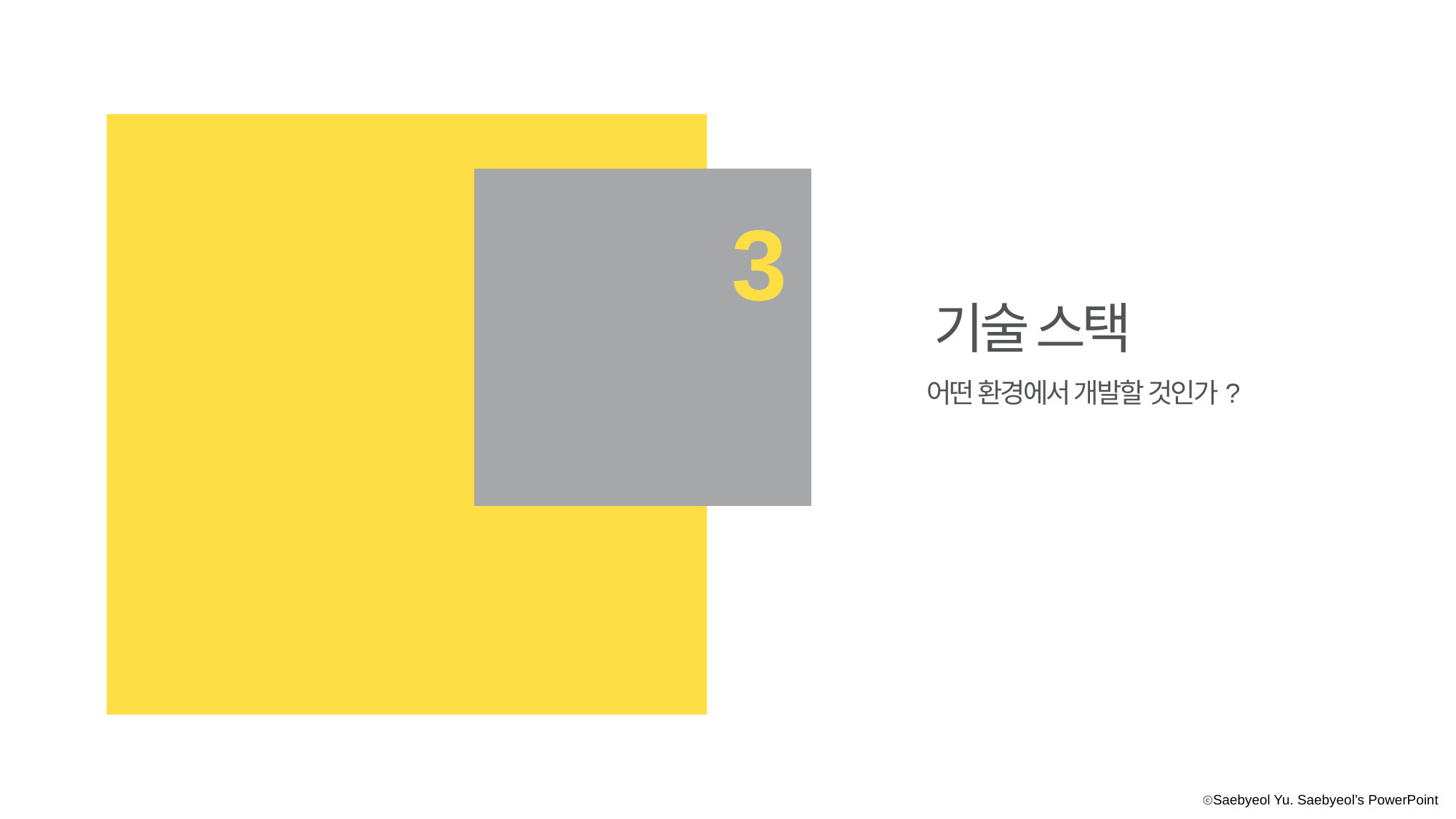

3
기술 스택
어떤 환경에서 개발할 것인가?